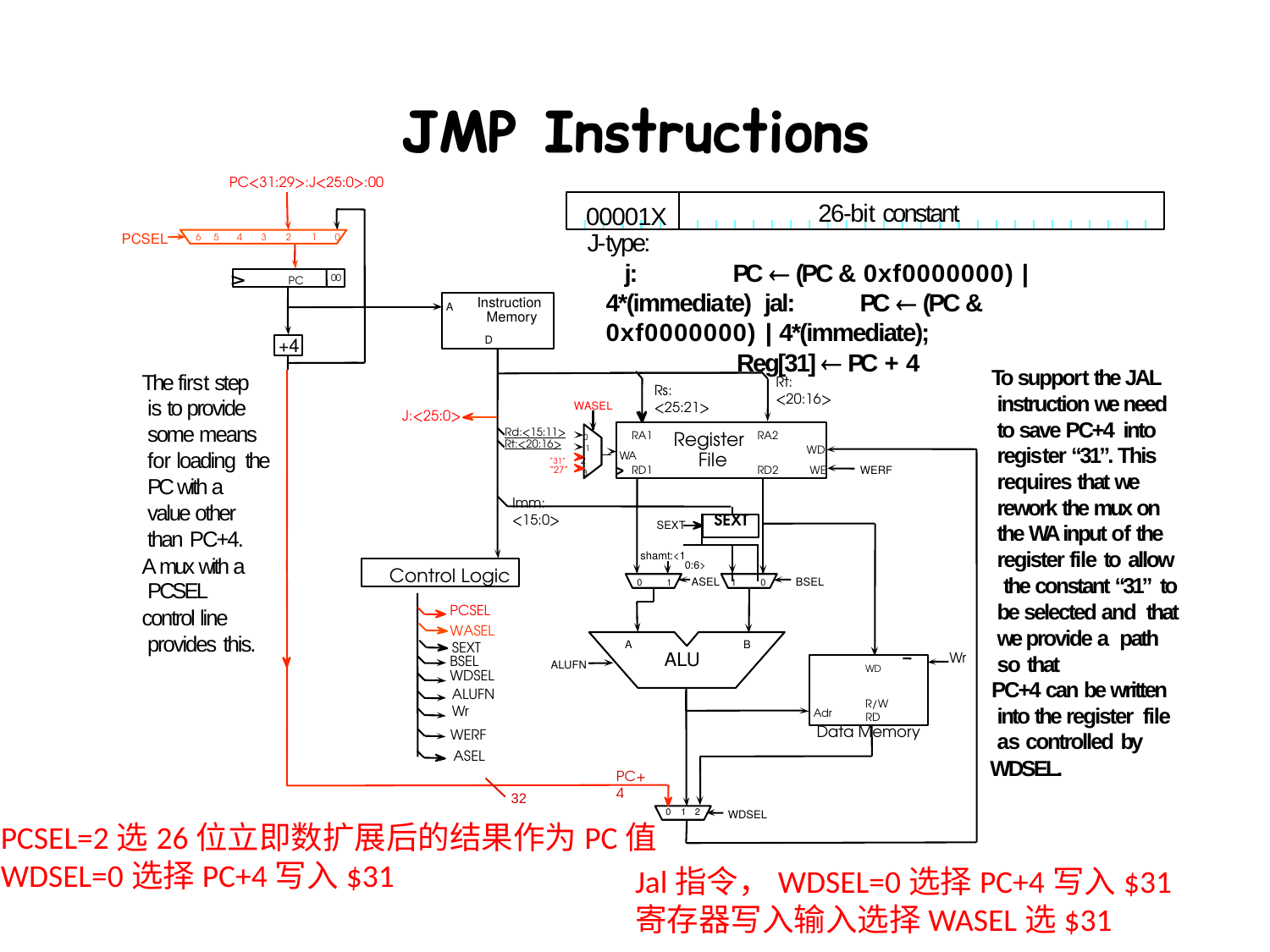

# JMP	Instructions
PC<31:29>:J<25:0>:00

26-bit constant
00001X

J-type:

PCSEL
6     5	4	3	2	1	0

j:	PC  ← (PC &  0xf0000000) | 4*(immediate)  jal:	PC  ← (PC &  0xf0000000) | 4*(immediate);
Reg[31] ← PC  + 4

00
PC

Instruction  Memory
D
A

+4

To support the JAL  instruction we need  to save PC+4 into
The first step  is to provide  some means  for loading  the PC with a  value other  than PC+4.
A mux with a  PCSEL
control line  provides this.

Rt: <20:16>

Rs: <25:21>
WASEL
J:<25:0>

WA

Rd:<15:11>	0

RA1
RA2
Register  File

Rt:<20:16>	1
“31”     2
“27”     3

Imm: <15:0>
WD  WE

register “31”. This  requires that we  rework the mux on  the WA input of the  register file to allow  the constant “31”  to be selected and  that we provide a  path so that
PC+4 can be written  into the register  file as controlled by
WDSEL.

       WA

WERF
RD1
RD2

|  | SEXT |  |
| --- | --- | --- |
|  |  |  |
| 0:6> |  |  |

SEXT

shamt:<1

0	1
Control Logic

ASEL   1
BSEL

0

PCSEL  WASEL
SEXT  BSEL  WDSEL
ALUFN
Wr
WERF  ASEL

A
B

ALU
Wr

WD	R/W
Data Memory

ALUFN

Adr

RD

PC+4

32

0    1   2

WDSEL

PCSEL=2选26位立即数扩展后的结果作为PC值
WDSEL=0选择PC+4写入$31

Jal指令，WDSEL=0选择PC+4写入$31
寄存器写入输入选择WASEL选$31